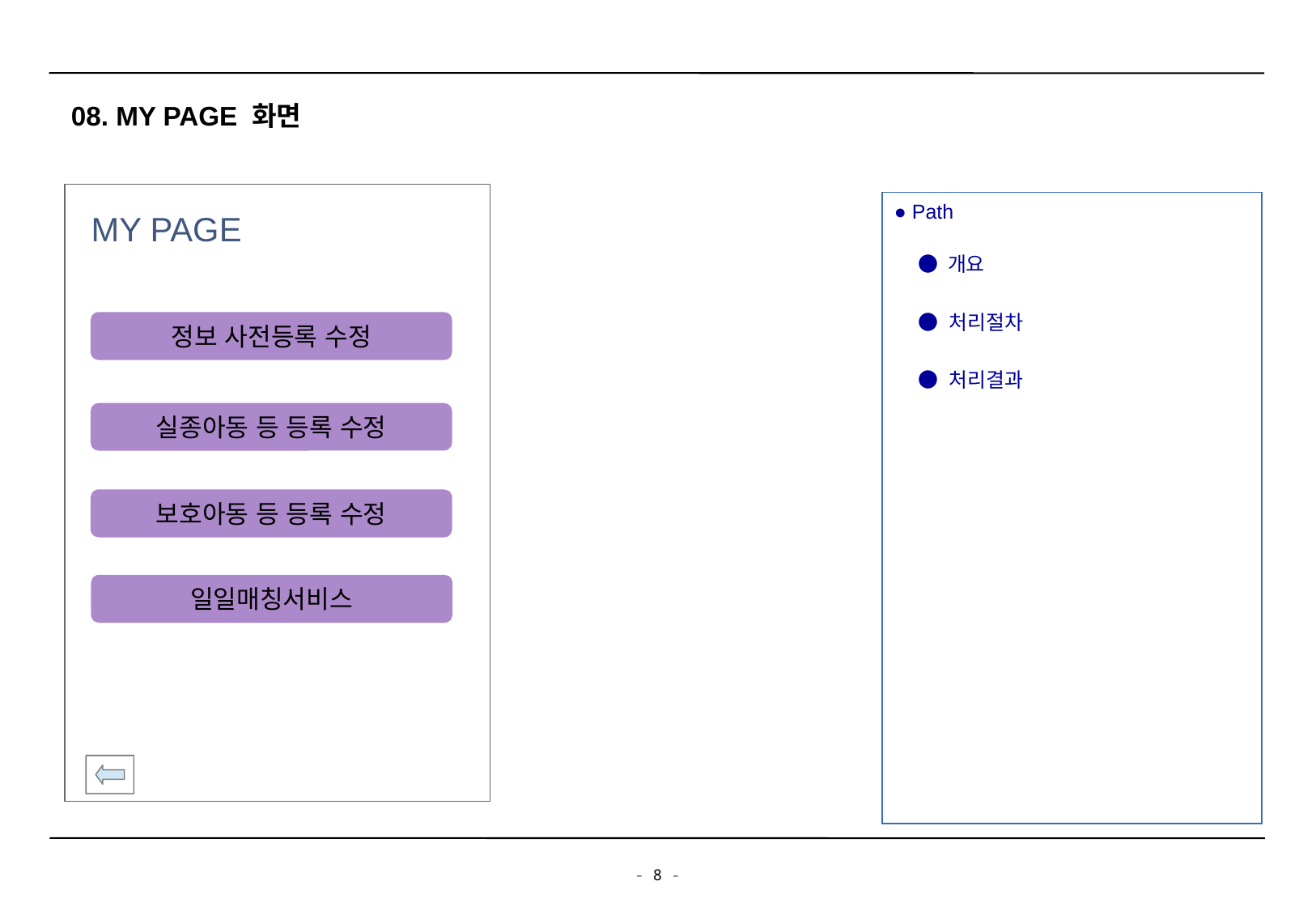

08. MY PAGE 화면

MY PAGE
● Path

● 개요

● 처리절차

● 처리결과

정보 사전등록 수정
실종아동 등 등록 수정
보호아동 등 등록 수정
일일매칭서비스